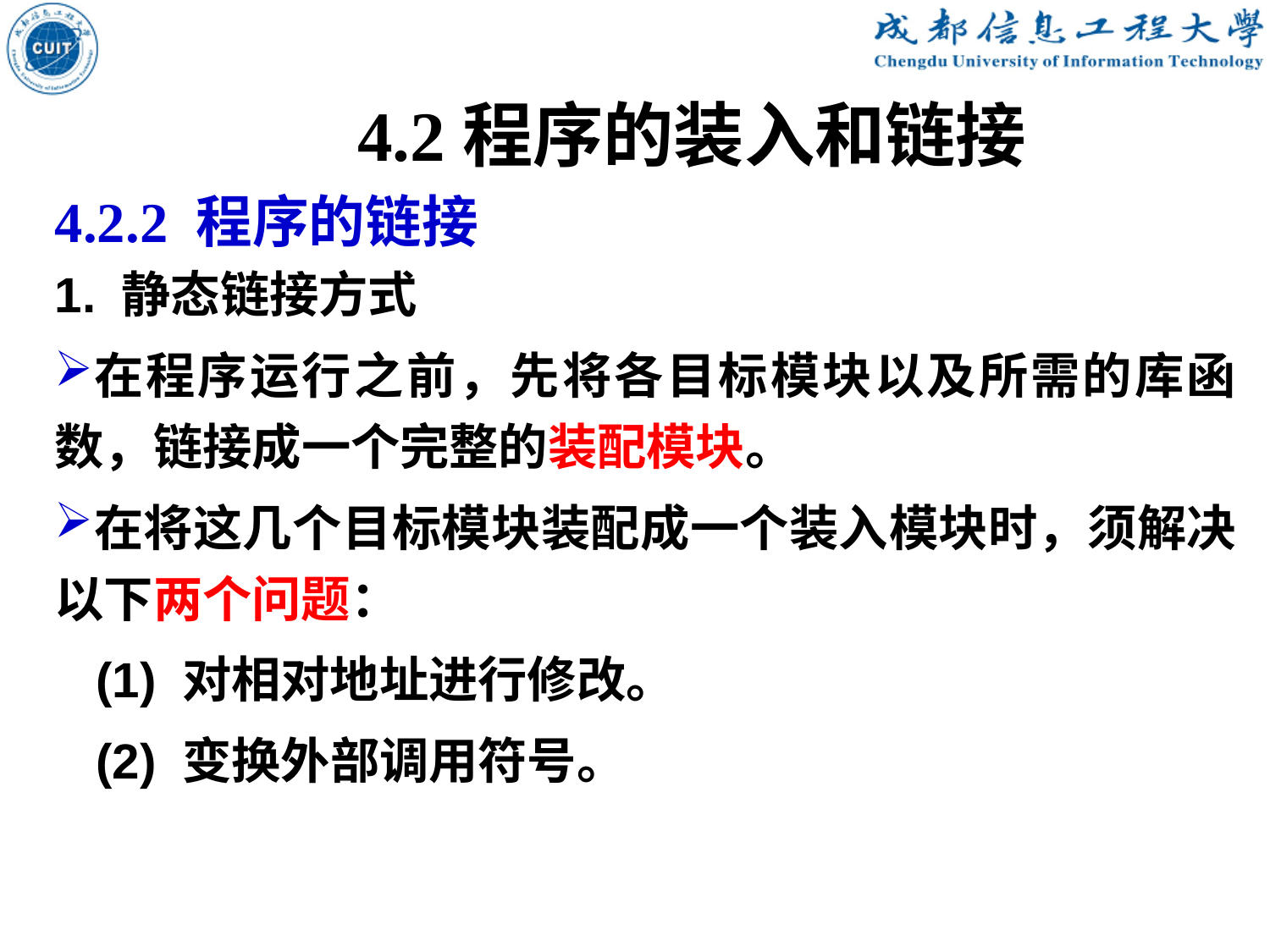

4.2程序的装入和链接
4.2.2 程序的链接
1. 静态链接方式
在程序运行之前，先将各目标模块以及所需的库函数，链接成一个完整的装配模块。
在将这几个目标模块装配成一个装入模块时，须解决以下两个问题：
   (1) 对相对地址进行修改。
   (2) 变换外部调用符号。